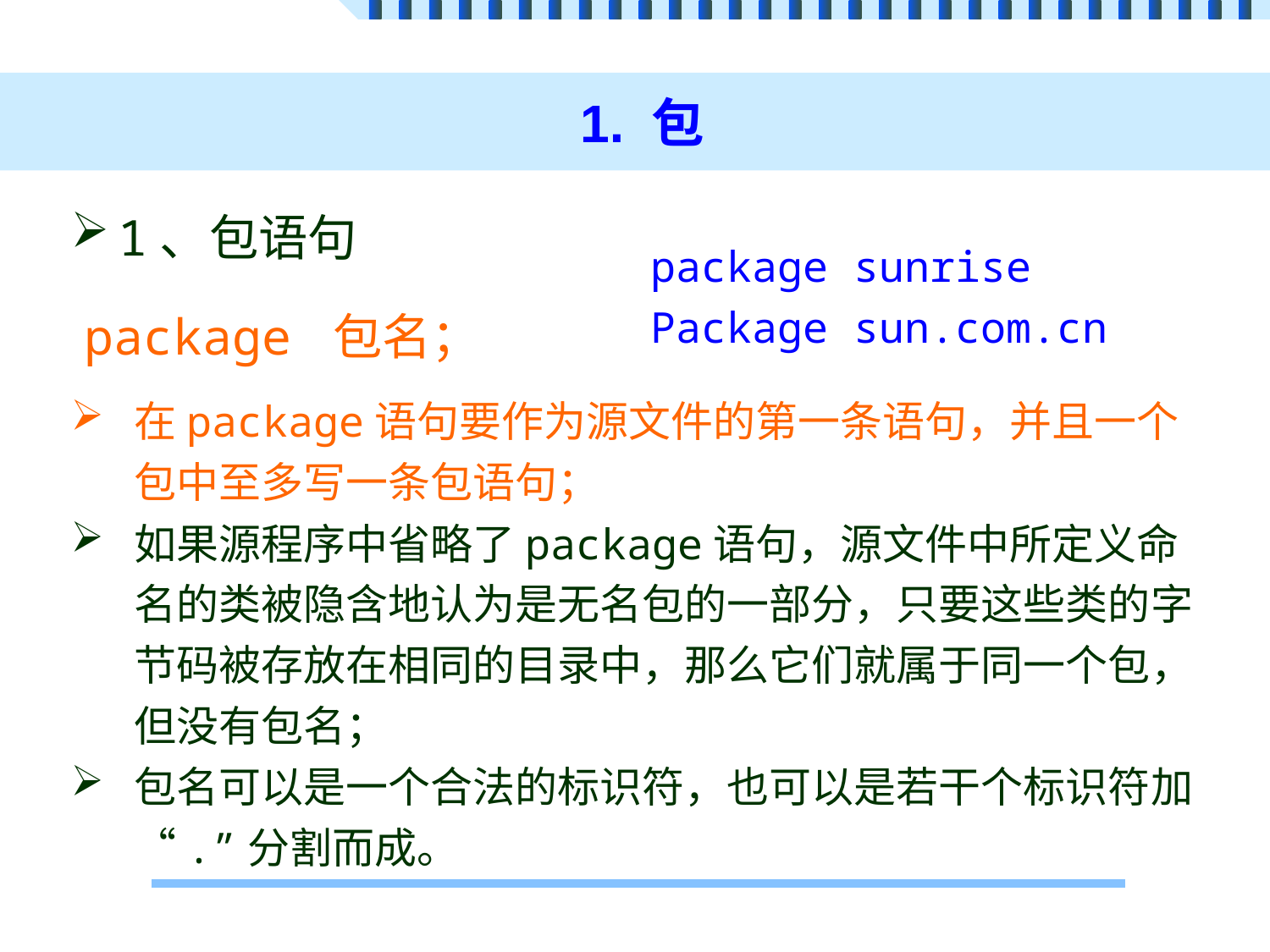

# 1. 包
1、包语句
package sunrise
Package sun.com.cn
package 包名；
在package语句要作为源文件的第一条语句，并且一个包中至多写一条包语句；
如果源程序中省略了package语句，源文件中所定义命名的类被隐含地认为是无名包的一部分，只要这些类的字节码被存放在相同的目录中，那么它们就属于同一个包，但没有包名；
包名可以是一个合法的标识符，也可以是若干个标识符加“.”分割而成。